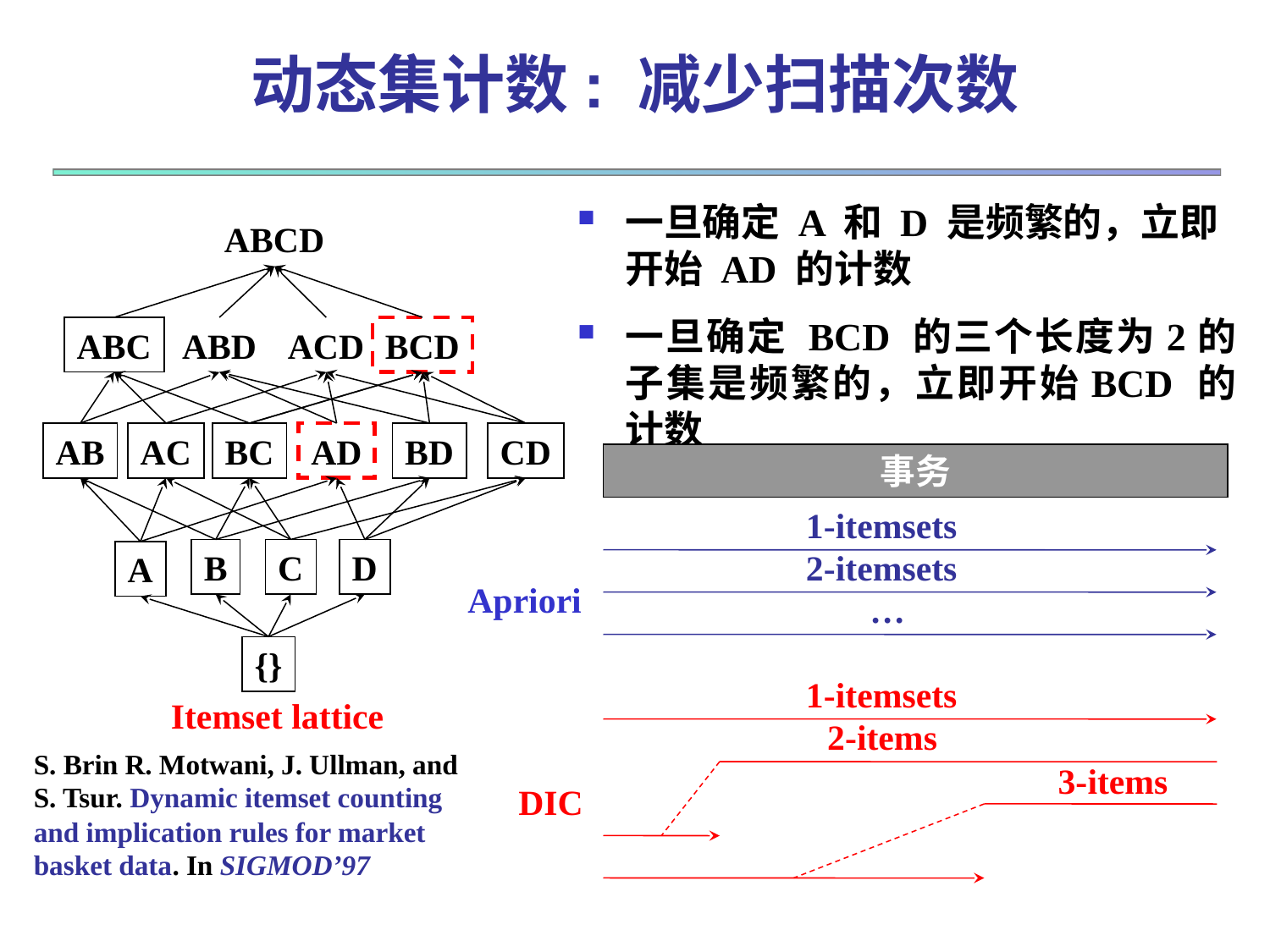

# 动态集计数: 减少扫描次数
一旦确定 A 和 D 是频繁的，立即开始 AD 的计数
一旦确定 BCD 的三个长度为2的子集是频繁的，立即开始BCD 的计数
ABCD
ABC
ABD
ACD
BCD
AB
AC
BC
AD
BD
CD
事务
1-itemsets
B
C
D
2-itemsets
A

Apriori
…

{}
1-itemsets
Itemset lattice
2-items

S. Brin R. Motwani, J. Ullman, and S. Tsur. Dynamic itemset counting and implication rules for market basket data. In SIGMOD’97
3-items

DIC

37